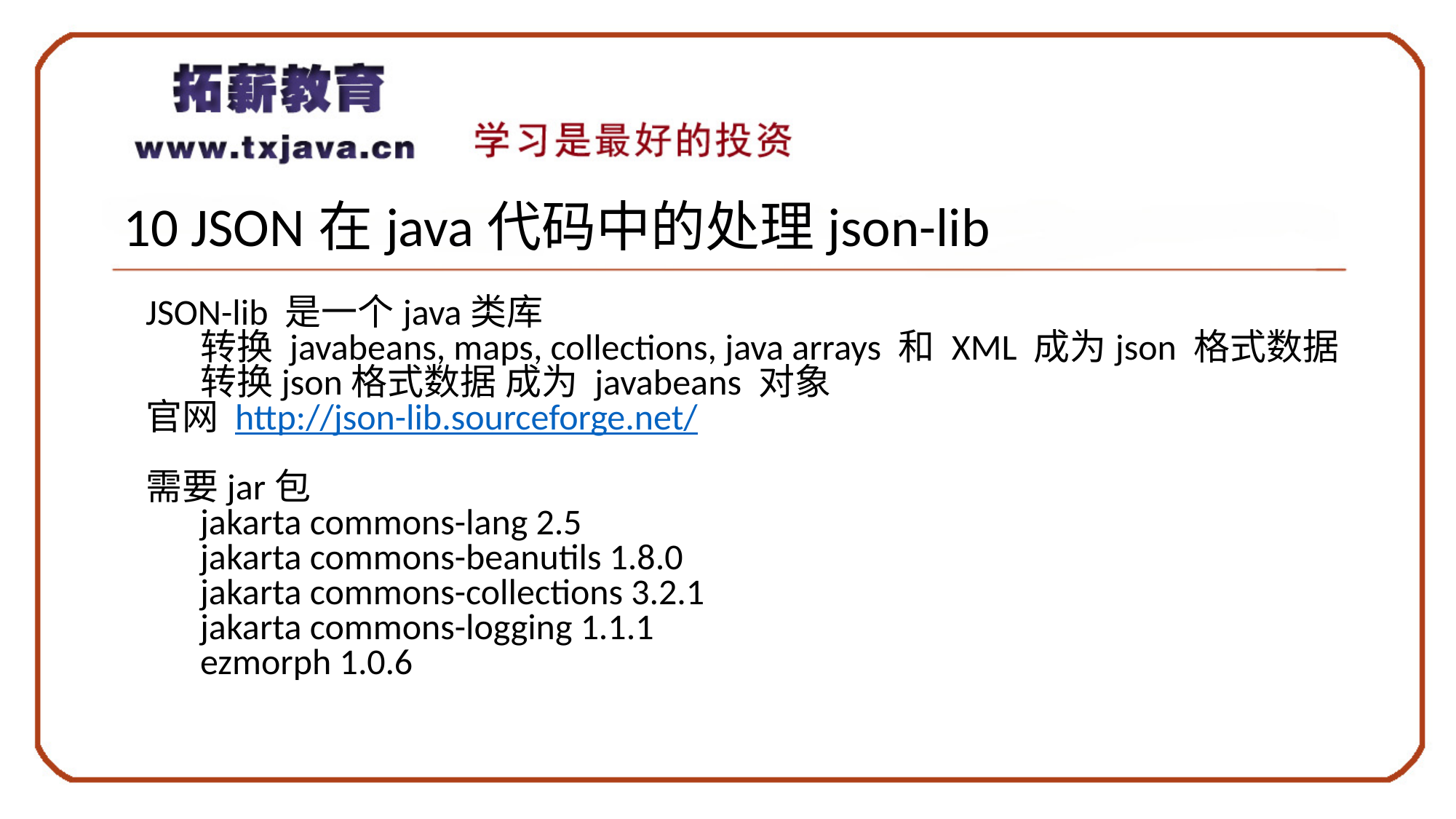

10 JSON在java代码中的处理json-lib
JSON-lib 是一个java类库
转换 javabeans, maps, collections, java arrays 和 XML 成为json 格式数据
转换json格式数据 成为 javabeans 对象
官网 http://json-lib.sourceforge.net/

需要jar包
jakarta commons-lang 2.5
jakarta commons-beanutils 1.8.0
jakarta commons-collections 3.2.1
jakarta commons-logging 1.1.1
ezmorph 1.0.6